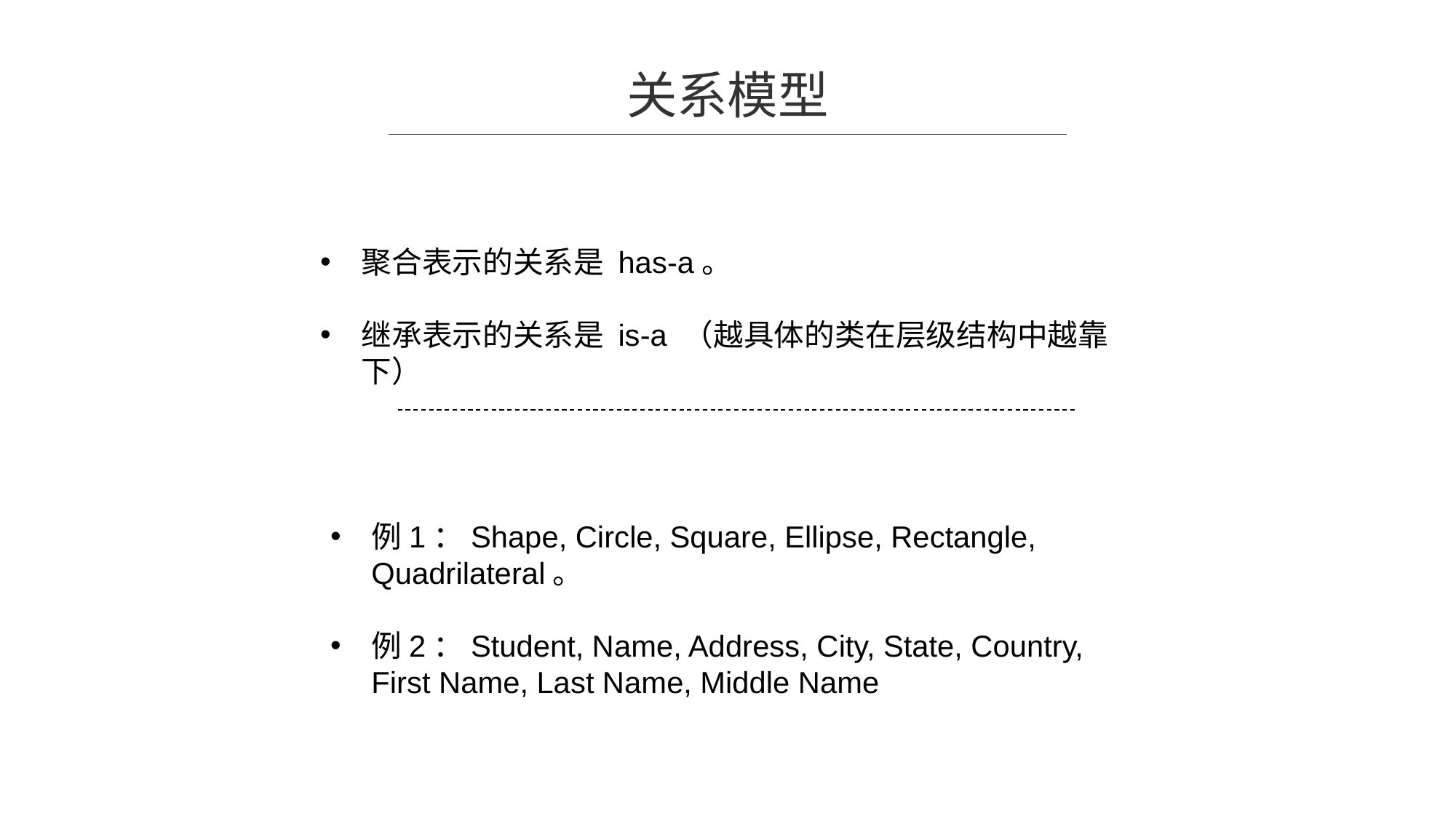

关系模型

聚合表示的关系是 has-a。

继承表示的关系是 is-a （越具体的类在层级结构中越靠下）

例1：Shape, Circle, Square, Ellipse, Rectangle, Quadrilateral。

例2：Student, Name, Address, City, State, Country, First Name, Last Name, Middle Name